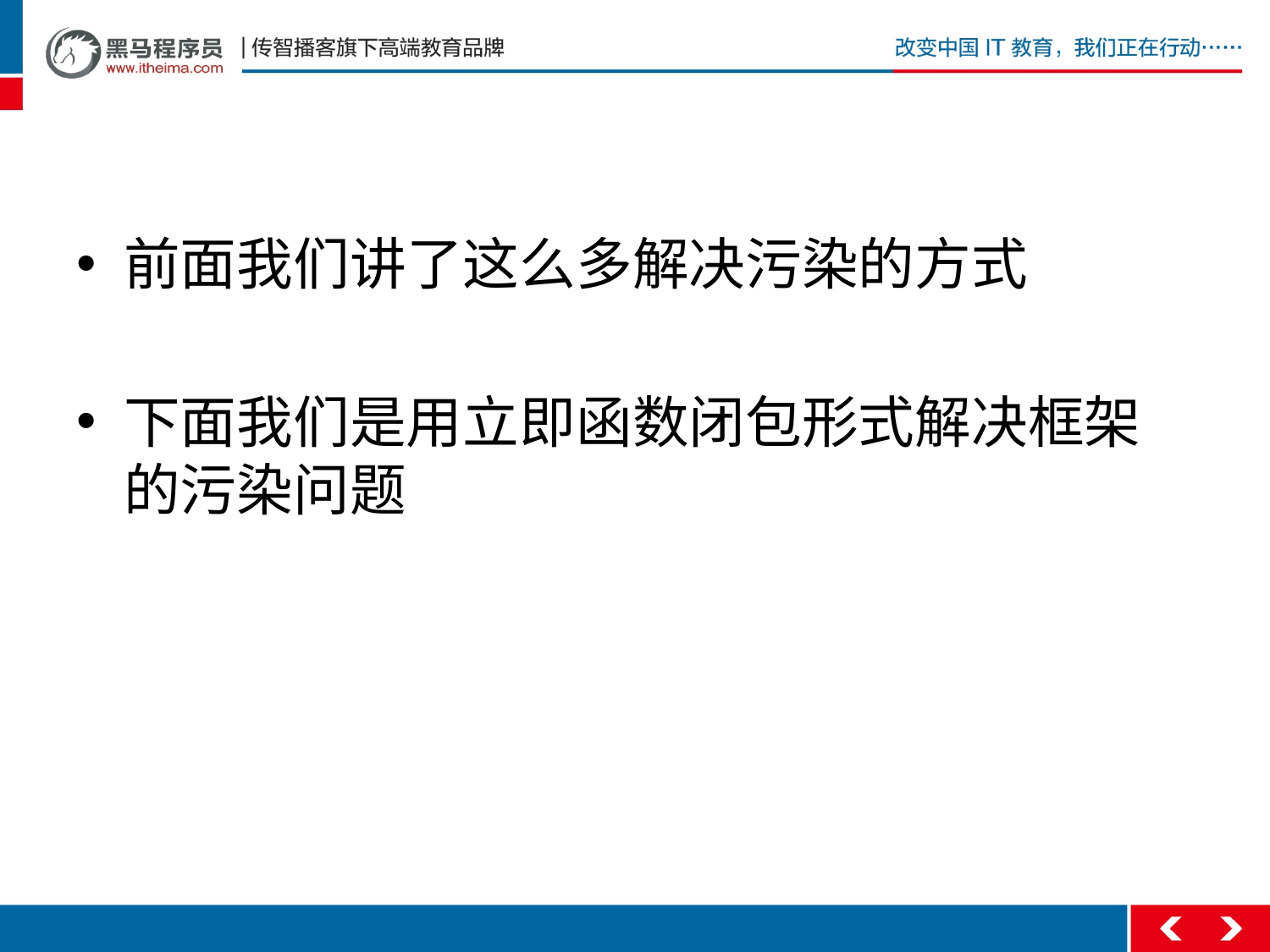

#
前面我们讲了这么多解决污染的方式

下面我们是用立即函数闭包形式解决框架的污染问题